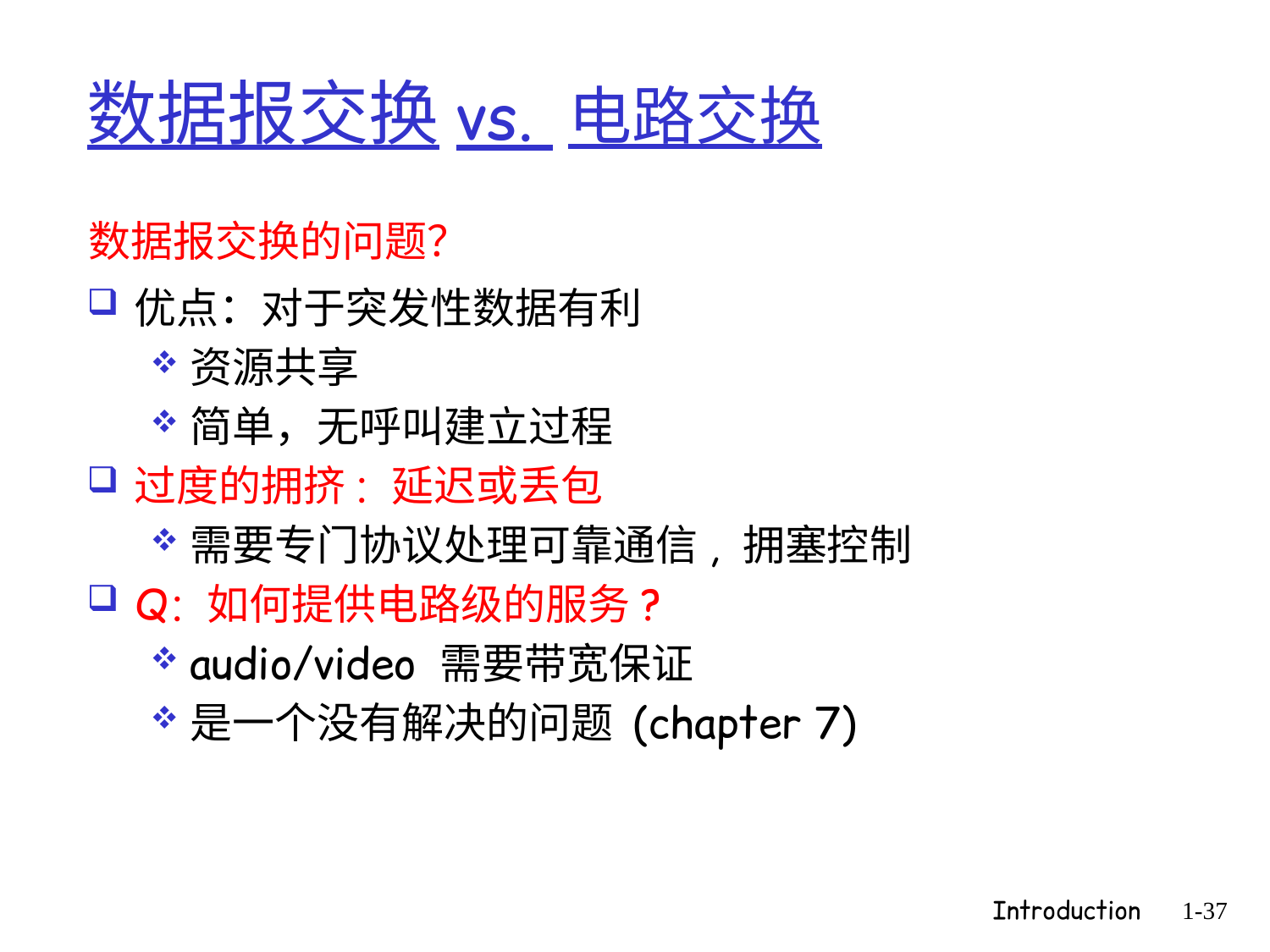

# 数据报交换vs. 电路交换
数据报交换的问题？
优点：对于突发性数据有利
资源共享
简单，无呼叫建立过程
过度的拥挤: 延迟或丢包
需要专门协议处理可靠通信, 拥塞控制
Q: 如何提供电路级的服务?
audio/video 需要带宽保证
是一个没有解决的问题 (chapter 7)
 Introduction
1-37